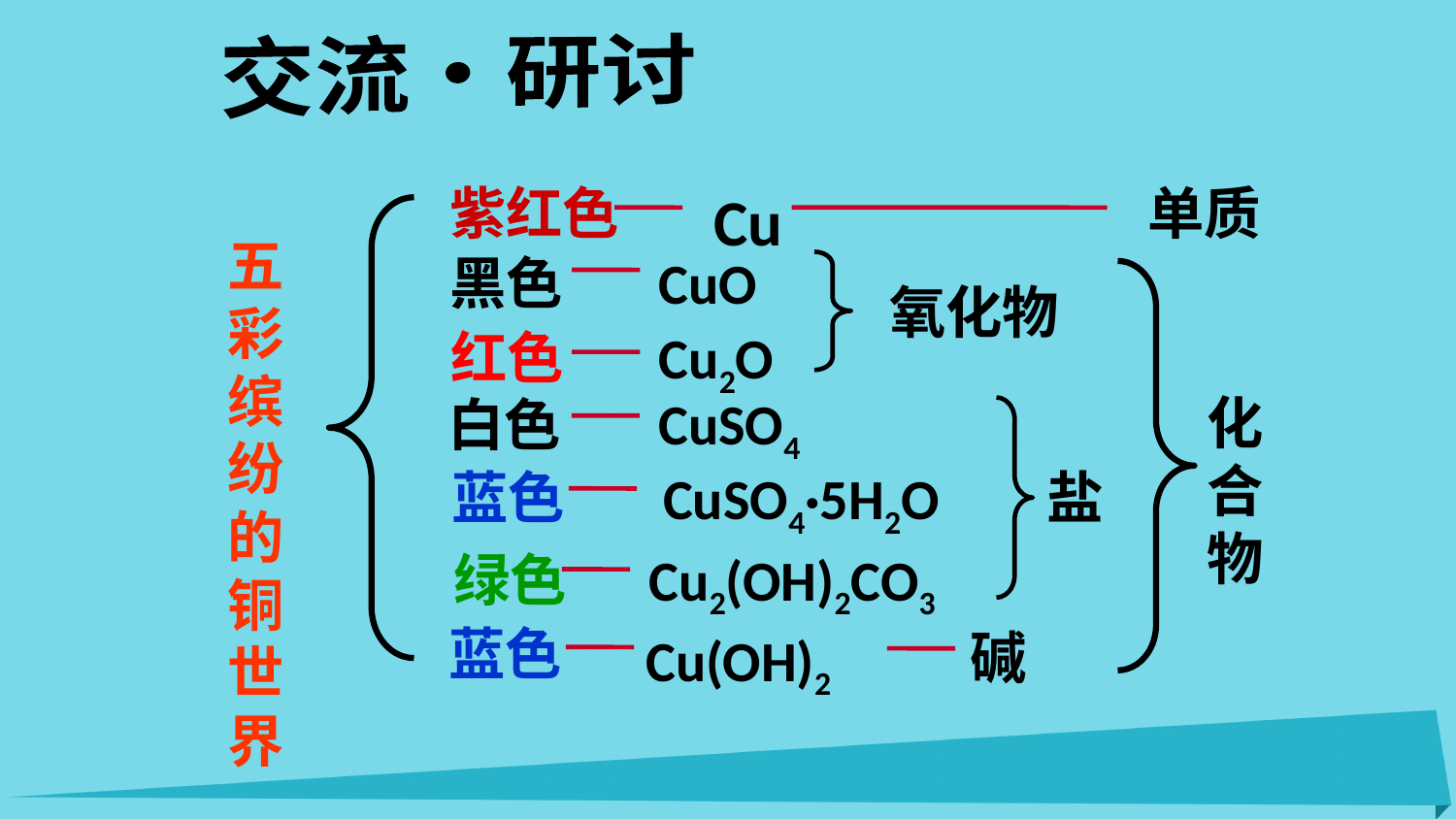

交流·研讨
紫红色
单质
Cu

黑色
CuO

氧化物
红色
Cu2O

化
合
物
CuSO4
白色

蓝色
盐
CuSO4·5H2O

绿色
Cu2(OH)2CO3

蓝色
碱
Cu(OH)2

五
彩
缤
纷
的
铜
世
界